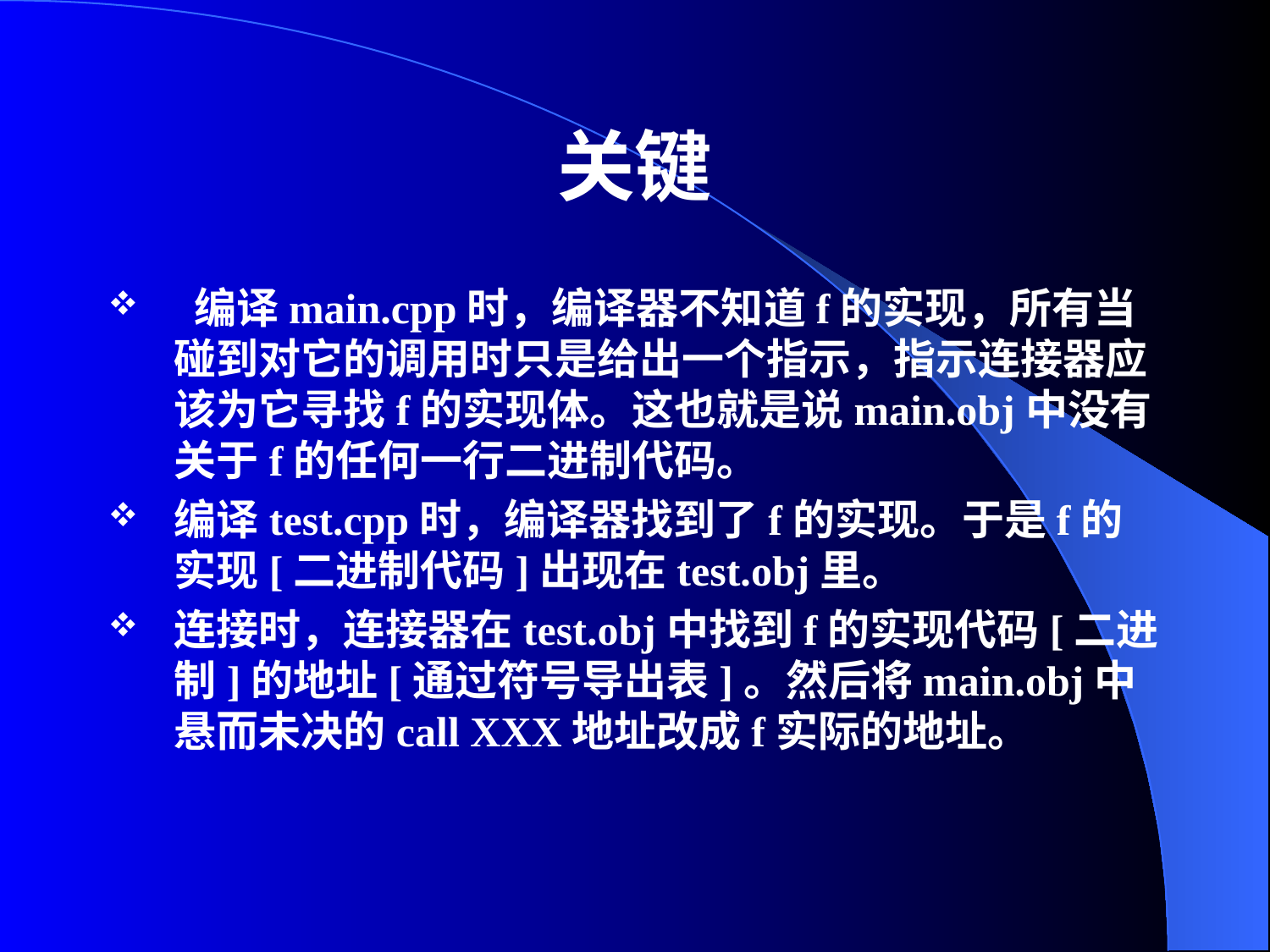

# 关键
 编译main.cpp时，编译器不知道f的实现，所有当碰到对它的调用时只是给出一个指示，指示连接器应该为它寻找f的实现体。这也就是说main.obj中没有关于f的任何一行二进制代码。
编译test.cpp时，编译器找到了f的实现。于是f的实现[二进制代码]出现在test.obj里。
连接时，连接器在test.obj中找到f的实现代码[二进制]的地址[通过符号导出表]。然后将main.obj中悬而未决的call XXX地址改成f实际的地址。